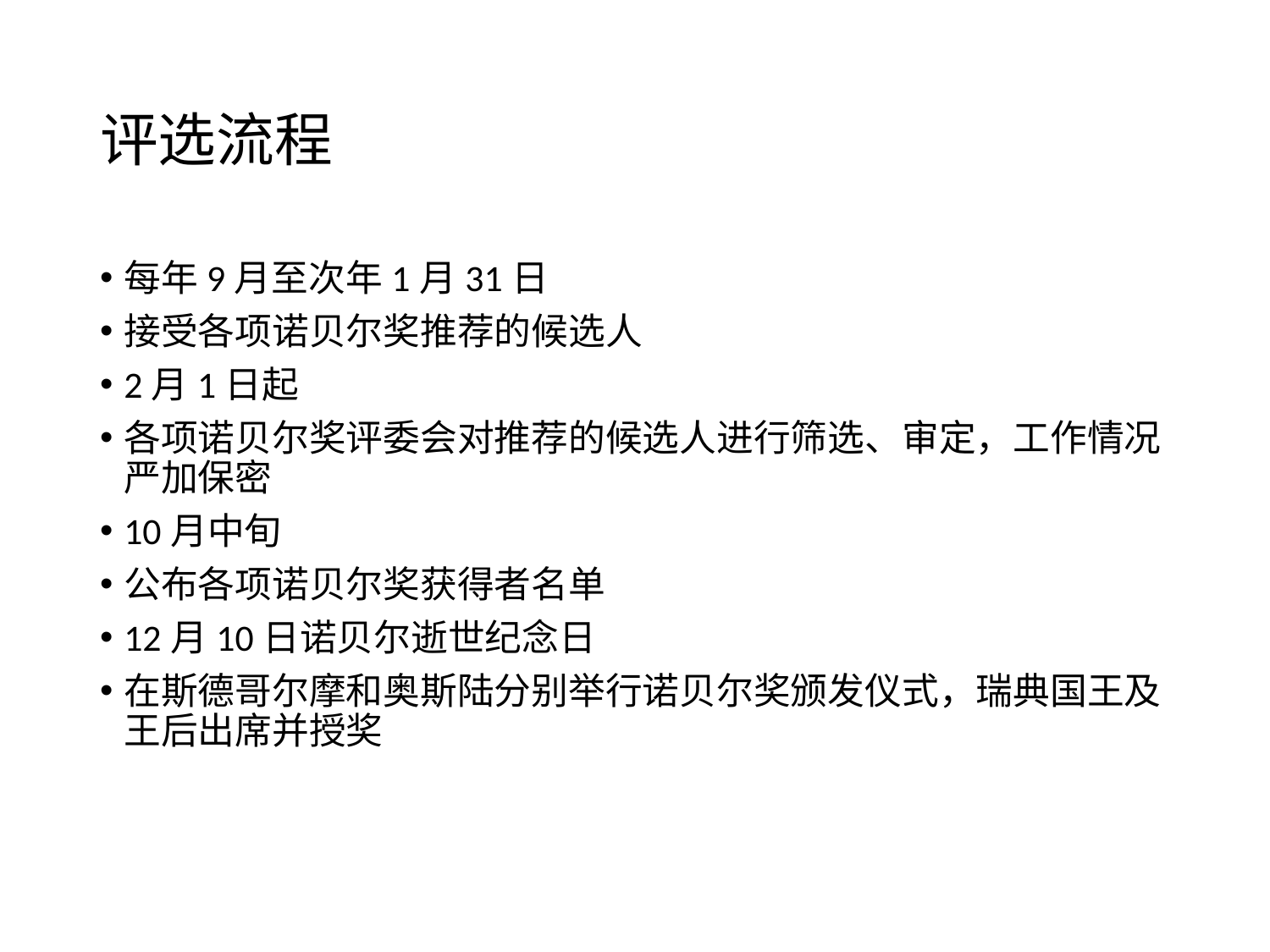

# 评选流程
每年9月至次年1月31日
接受各项诺贝尔奖推荐的候选人
2月1日起
各项诺贝尔奖评委会对推荐的候选人进行筛选、审定，工作情况严加保密
10月中旬
公布各项诺贝尔奖获得者名单
12月10日诺贝尔逝世纪念日
在斯德哥尔摩和奥斯陆分别举行诺贝尔奖颁发仪式，瑞典国王及王后出席并授奖